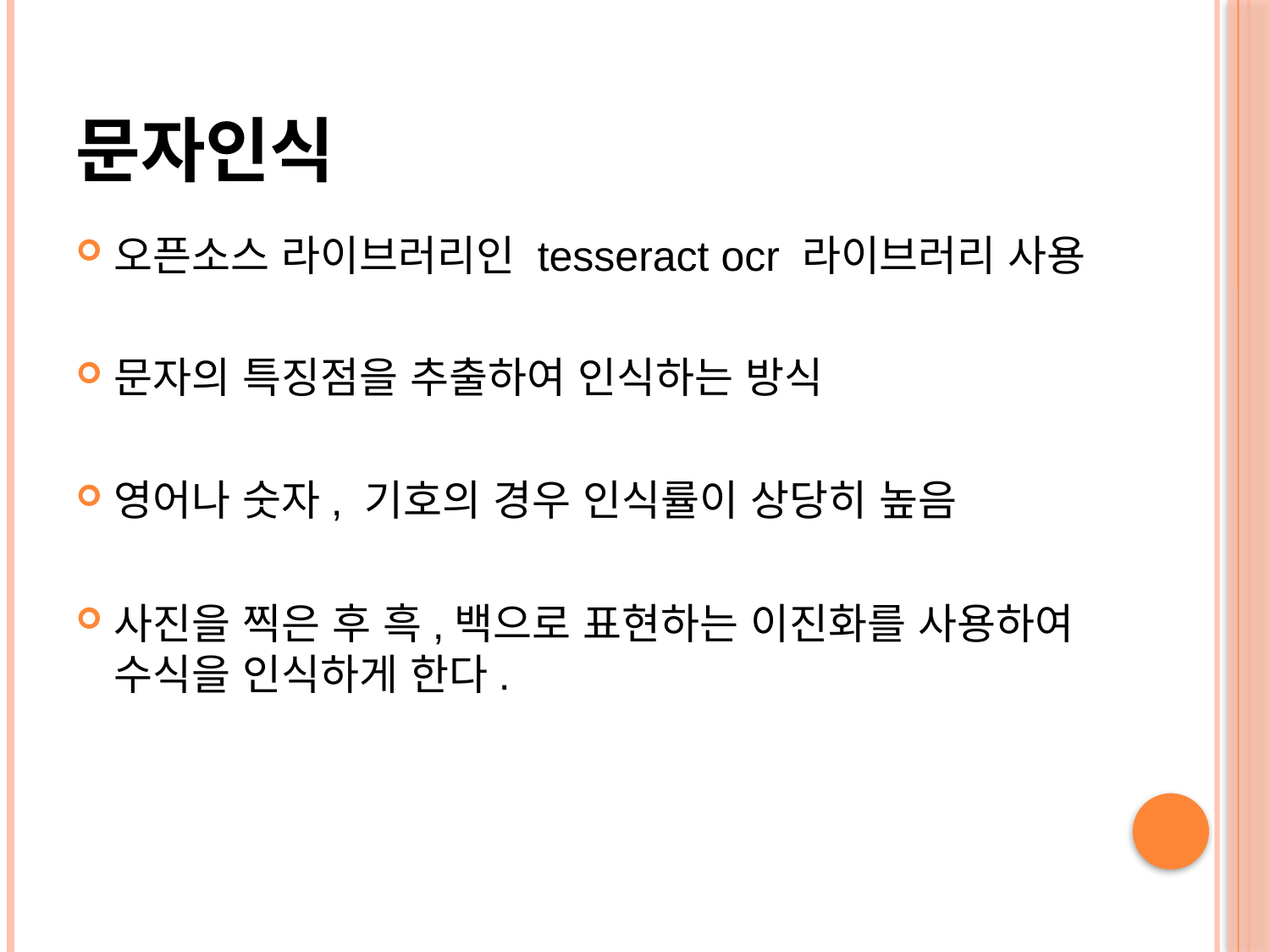

# 문자인식
오픈소스 라이브러리인 tesseract ocr 라이브러리 사용

문자의 특징점을 추출하여 인식하는 방식

영어나 숫자, 기호의 경우 인식률이 상당히 높음

사진을 찍은 후 흑,백으로 표현하는 이진화를 사용하여 수식을 인식하게 한다.